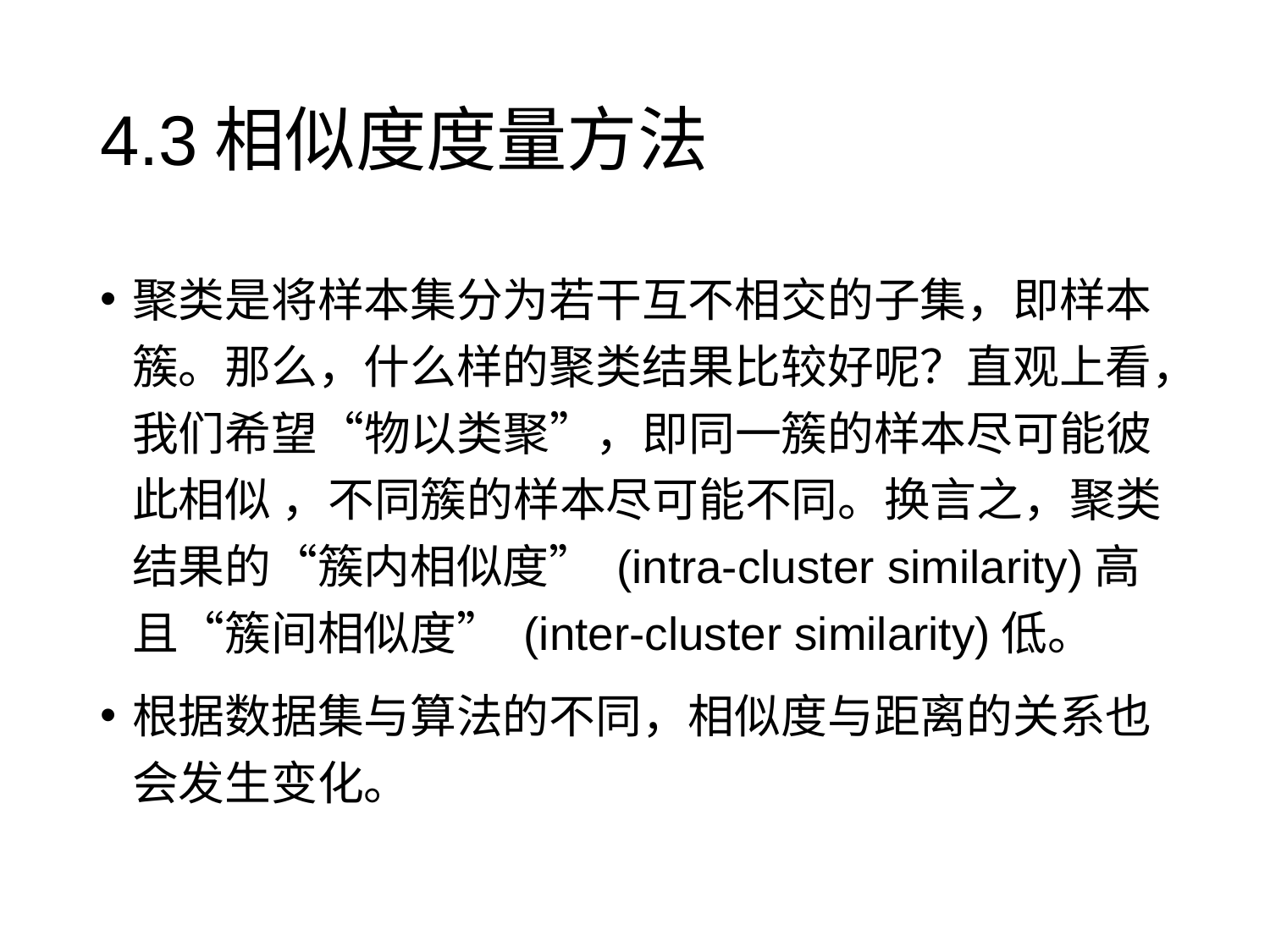

# 4.3相似度度量方法
聚类是将样本集分为若干互不相交的子集，即样本簇。那么，什么样的聚类结果比较好呢？直观上看，我们希望“物以类聚”，即同一簇的样本尽可能彼此相似 ，不同簇的样本尽可能不同。换言之，聚类结果的“簇内相似度” (intra-cluster similarity)高且“簇间相似度” (inter-cluster similarity)低。
根据数据集与算法的不同，相似度与距离的关系也会发生变化。